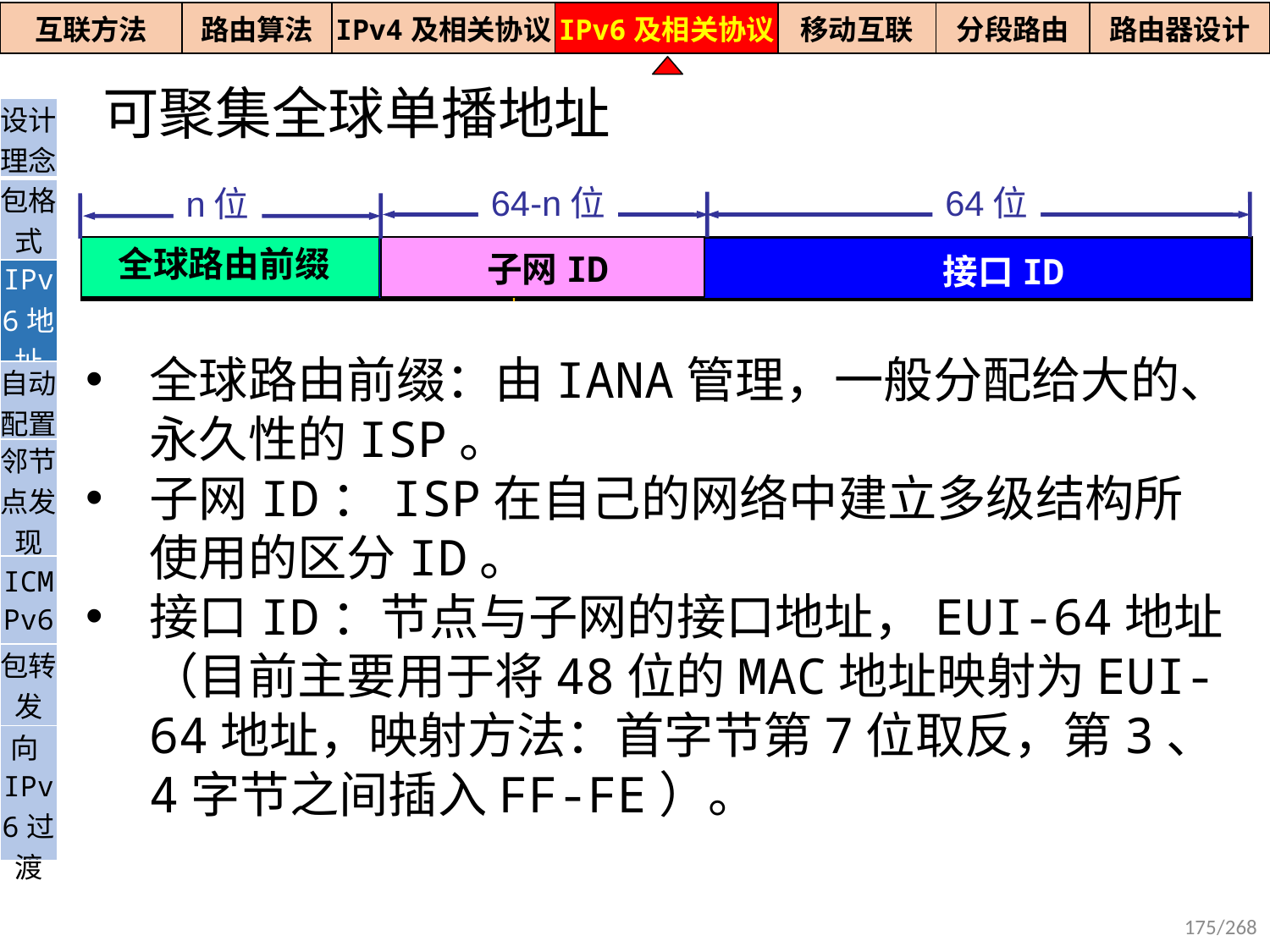

| 互联方法 | 路由算法 | IPv4及相关协议 | IPv6及相关协议 | 移动互联 | 分段路由 | 路由器设计 |
| --- | --- | --- | --- | --- | --- | --- |

可聚集全球单播地址
| 设计理念 |
| --- |
| 包格式 |
| IPv6地址 |
| 自动配置 |
| 邻节点发现 |
| ICMPv6 |
| 包转发 |
| 向IPv6过渡 |
64-n位
64位
n位

全球路由前缀

子网ID
接口ID
全球路由前缀：由IANA管理，一般分配给大的、永久性的ISP。
子网ID：ISP在自己的网络中建立多级结构所使用的区分ID。
接口ID：节点与子网的接口地址，EUI-64地址（目前主要用于将48位的MAC地址映射为EUI-64地址，映射方法：首字节第7位取反，第3、4字节之间插入FF-FE）。
175/268